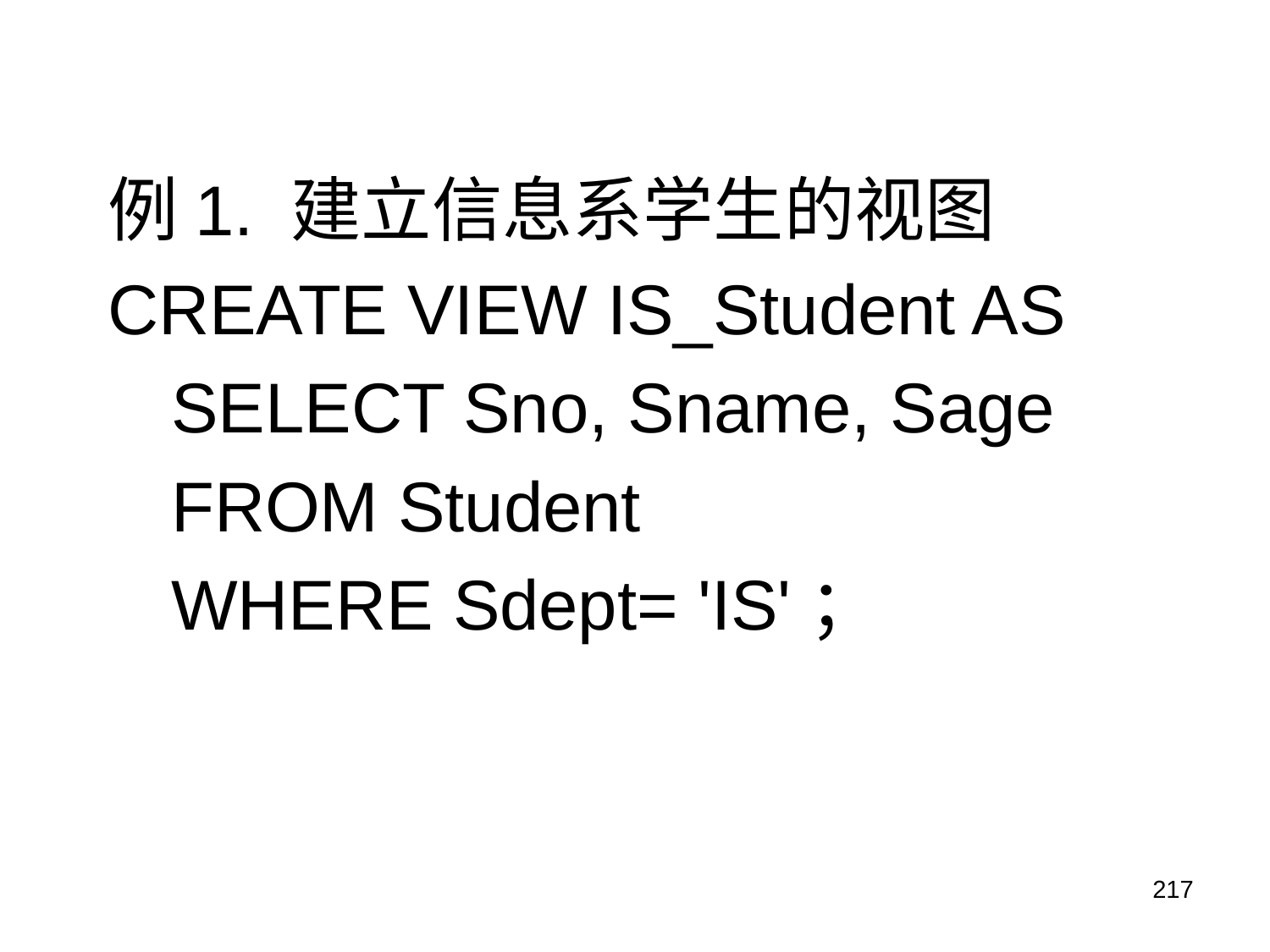

例1. 建立信息系学生的视图
CREATE VIEW IS_Student AS
SELECT Sno, Sname, Sage
FROM Student
WHERE Sdept= 'IS'；

217